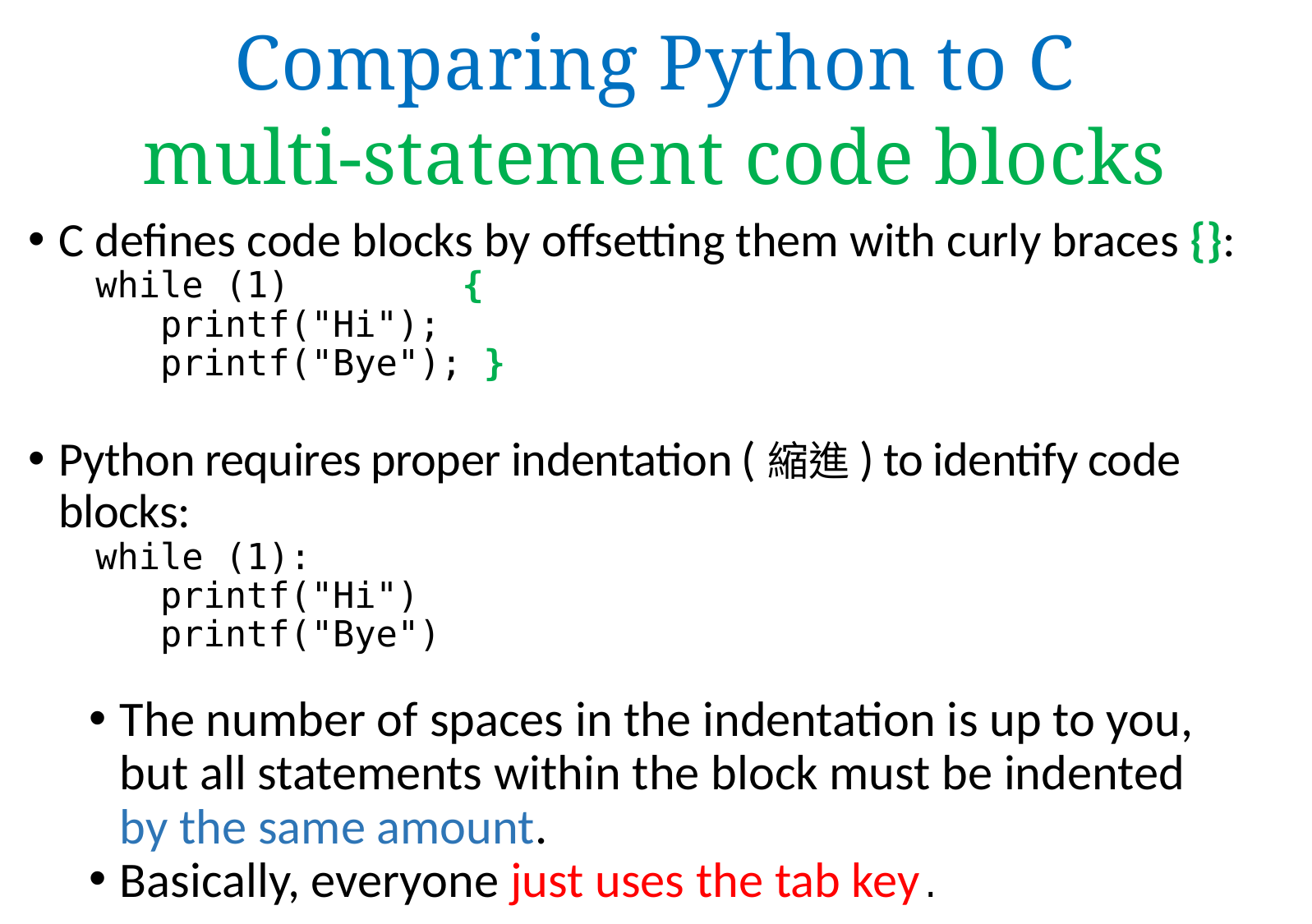

Comparing Python to C

multi-statement code blocks
Comparing Python to C
C defines code blocks by offsetting them with curly braces {}:
	 while (1)        {
	    printf("Hi");
	    printf("Bye"); }

Python requires proper indentation (縮進) to identify code blocks:
	 while (1):
	    printf("Hi")
	    printf("Bye")

The number of spaces in the indentation is up to you,
but all statements within the block must be indented
by the same amount.
Basically, everyone just uses the tab key.